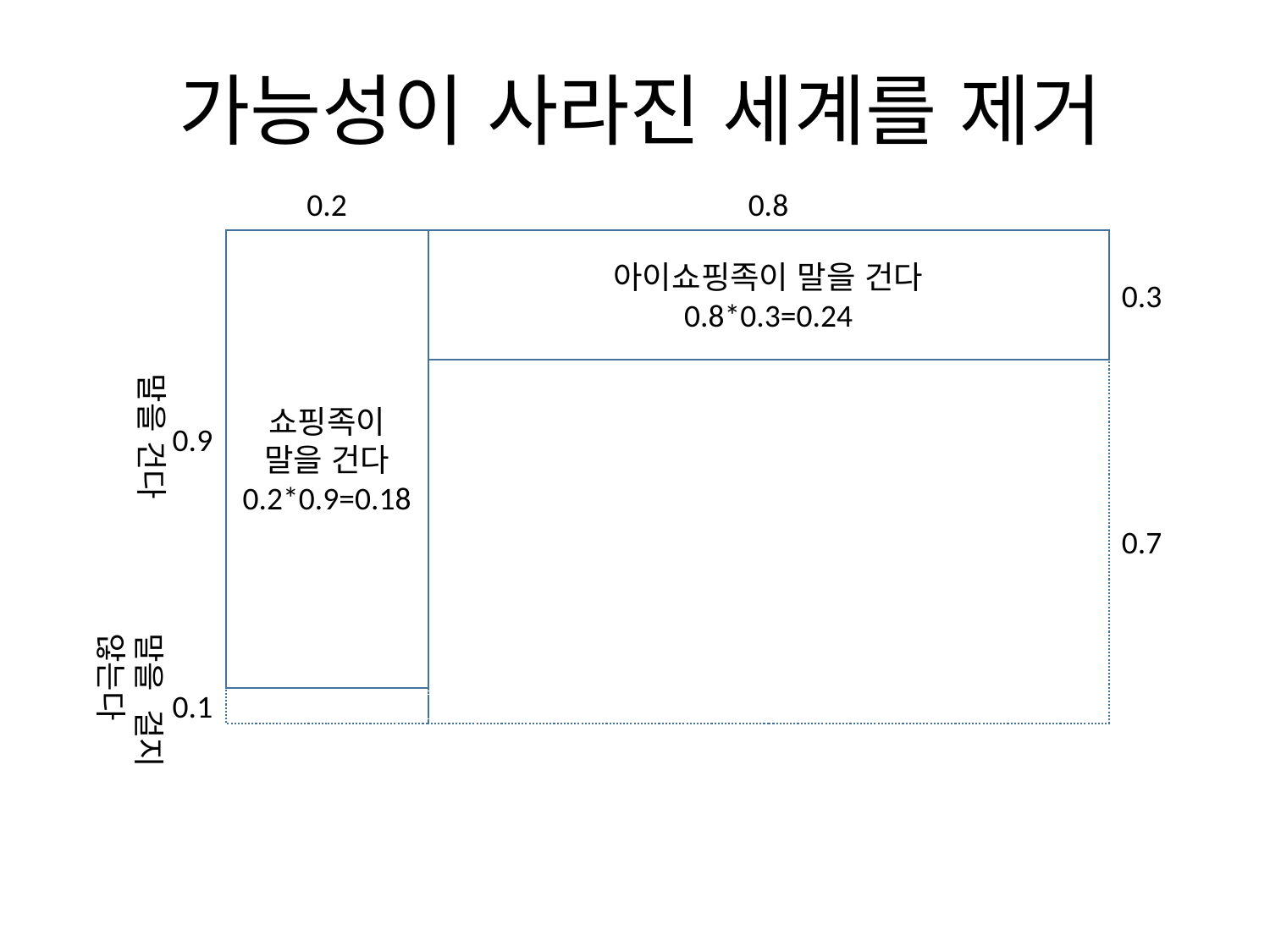

# 가능성이 사라진 세계를 제거
0.2
0.8
쇼핑족이
말을 건다
0.2*0.9=0.18
아이쇼핑족이 말을 건다
0.8*0.3=0.24
0.3

말을 건다
0.9
0.7
말을  걸지 않는다
0.1